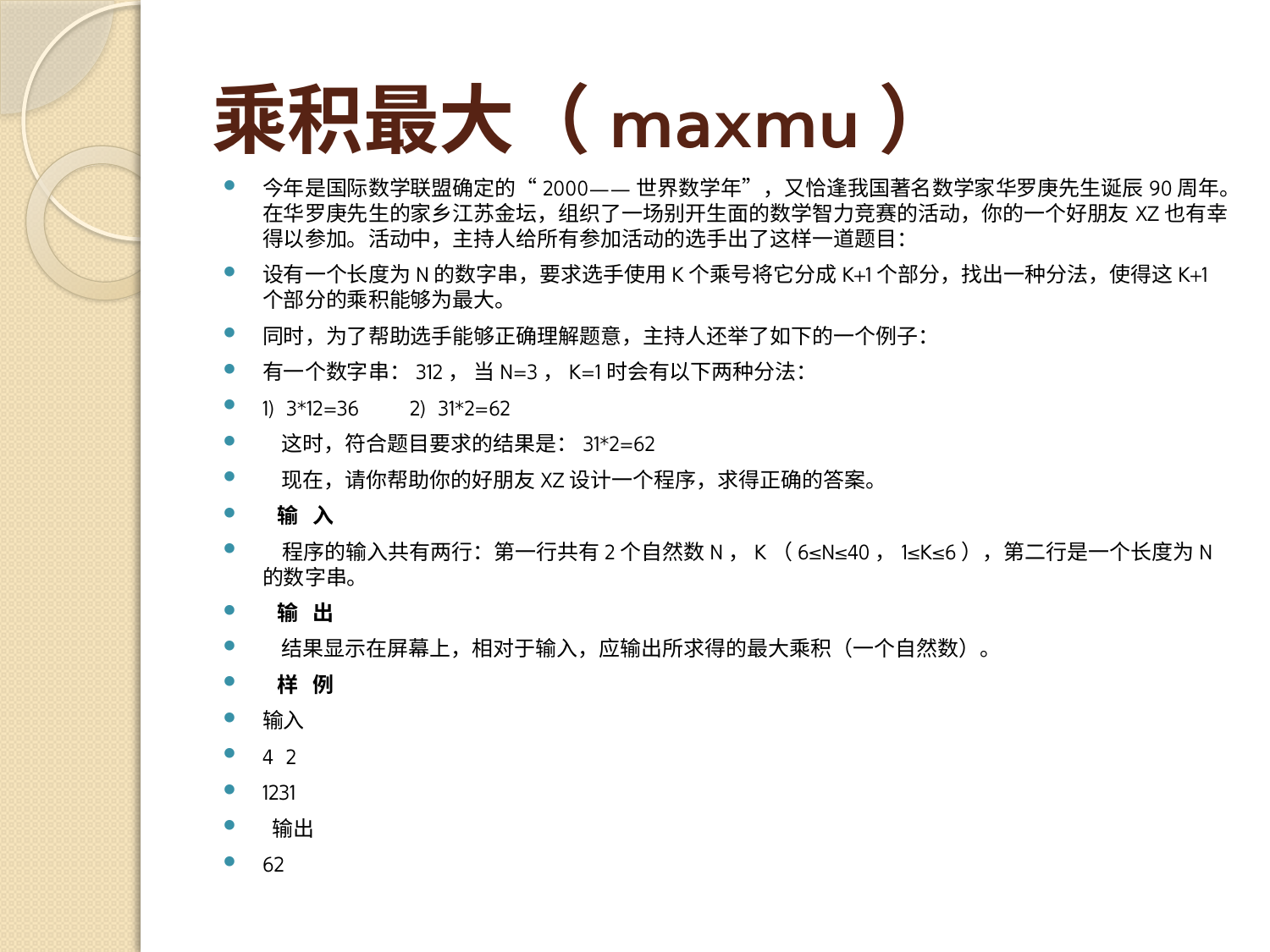

# 乘积最大（maxmu）
今年是国际数学联盟确定的“2000——世界数学年”，又恰逢我国著名数学家华罗庚先生诞辰90周年。在华罗庚先生的家乡江苏金坛，组织了一场别开生面的数学智力竞赛的活动，你的一个好朋友XZ也有幸得以参加。活动中，主持人给所有参加活动的选手出了这样一道题目：
设有一个长度为N的数字串，要求选手使用K个乘号将它分成K+1个部分，找出一种分法，使得这K+1个部分的乘积能够为最大。
同时，为了帮助选手能够正确理解题意，主持人还举了如下的一个例子：
有一个数字串：312， 当N=3，K=1时会有以下两种分法：
1)  3*12=36        2)  31*2=62
   这时，符合题目要求的结果是：31*2=62
   现在，请你帮助你的好朋友XZ设计一个程序，求得正确的答案。
  输   入
   程序的输入共有两行：第一行共有2个自然数N，K（6≤N≤40，1≤K≤6），第二行是一个长度为N的数字串。
  输   出
   结果显示在屏幕上，相对于输入，应输出所求得的最大乘积（一个自然数）。
  样   例
输入
4  2
1231
 输出
62